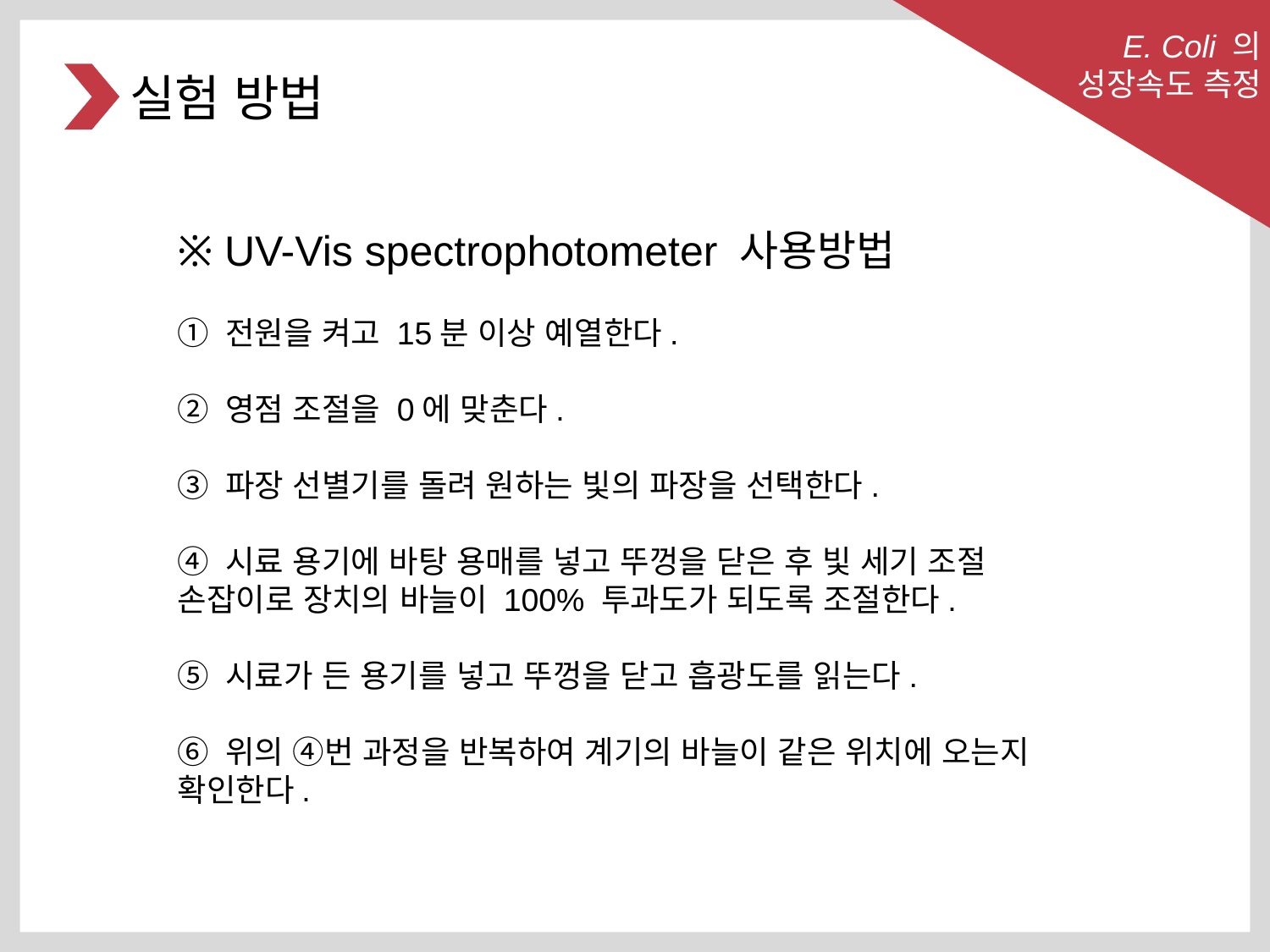

E. Coli 의
성장속도 측정
실험 방법

※ UV-Vis spectrophotometer 사용방법

① 전원을 켜고 15분 이상 예열한다.

② 영점 조절을 0에 맞춘다.

③ 파장 선별기를 돌려 원하는 빛의 파장을 선택한다.

④ 시료 용기에 바탕 용매를 넣고 뚜껑을 닫은 후 빛 세기 조절 손잡이로 장치의 바늘이 100% 투과도가 되도록 조절한다.

⑤ 시료가 든 용기를 넣고 뚜껑을 닫고 흡광도를 읽는다.

⑥ 위의 ④번 과정을 반복하여 계기의 바늘이 같은 위치에 오는지 확인한다.